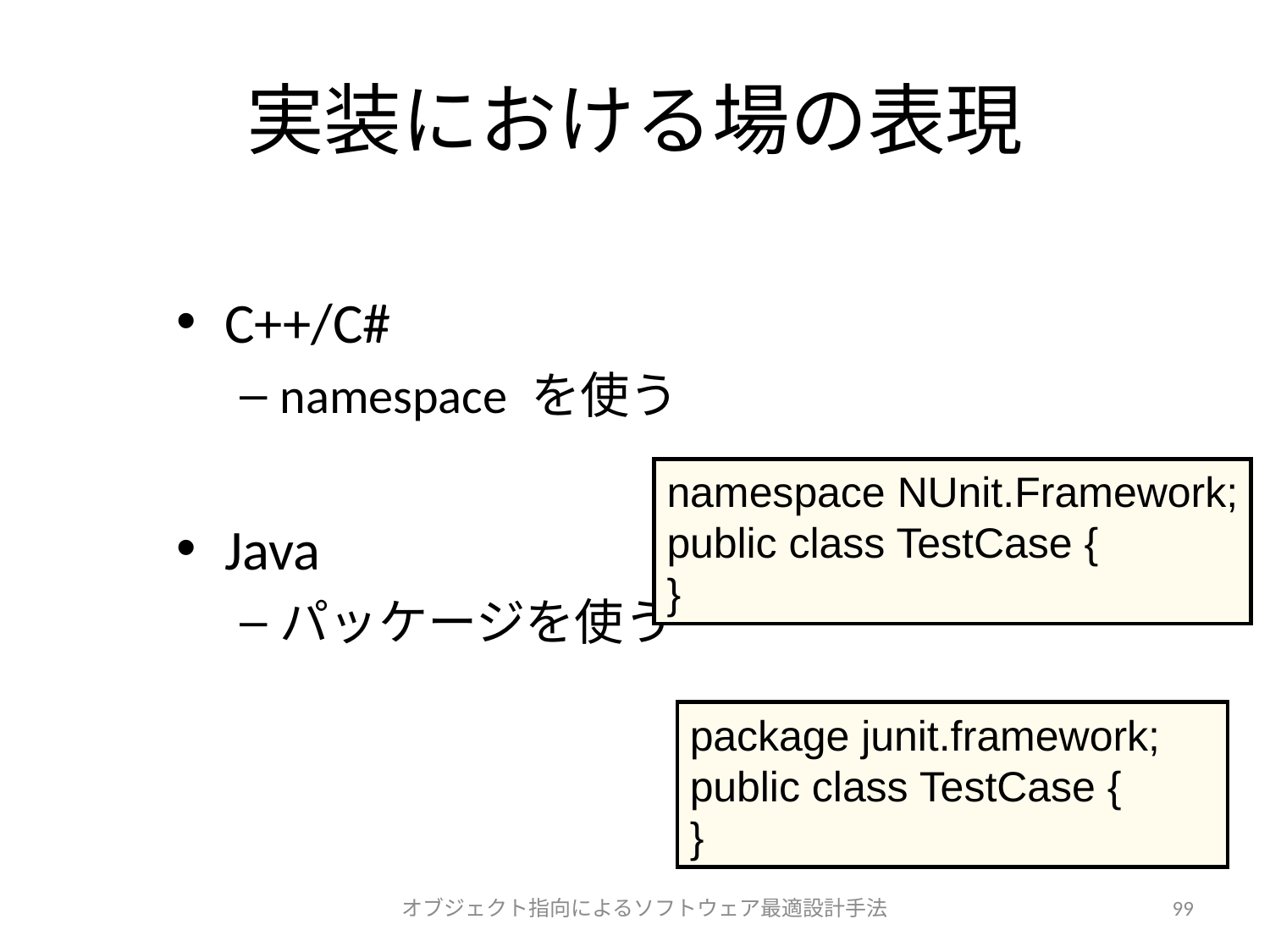

# 実装における場の表現
C++/C#
namespace を使う

Java
パッケージを使う
namespace NUnit.Framework;
public class TestCase {
}
package junit.framework;
public class TestCase {
}
オブジェクト指向によるソフトウェア最適設計手法
99